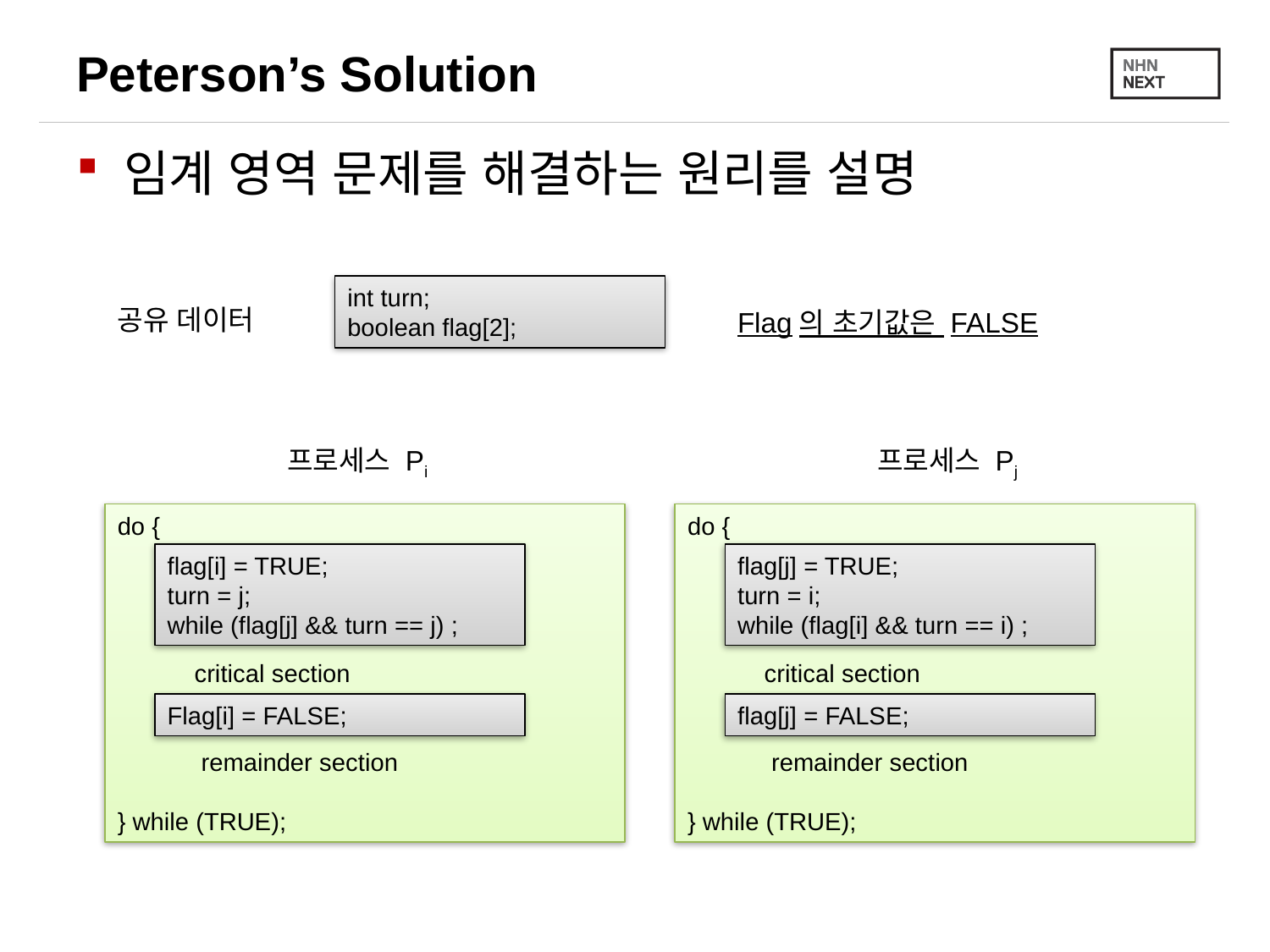

# Peterson’s Solution
임계 영역 문제를 해결하는 원리를 설명
int turn;
boolean flag[2];
공유 데이터
Flag의 초기값은 FALSE
프로세스 Pi
프로세스 Pj
do {

           critical section

            remainder section

} while (TRUE);
do {

           critical section

            remainder section

} while (TRUE);
flag[i] = TRUE;
turn = j;
while (flag[j] && turn == j) ;
flag[j] = TRUE;
turn = i;
while (flag[i] && turn == i) ;
Flag[i] = FALSE;
flag[j] = FALSE;